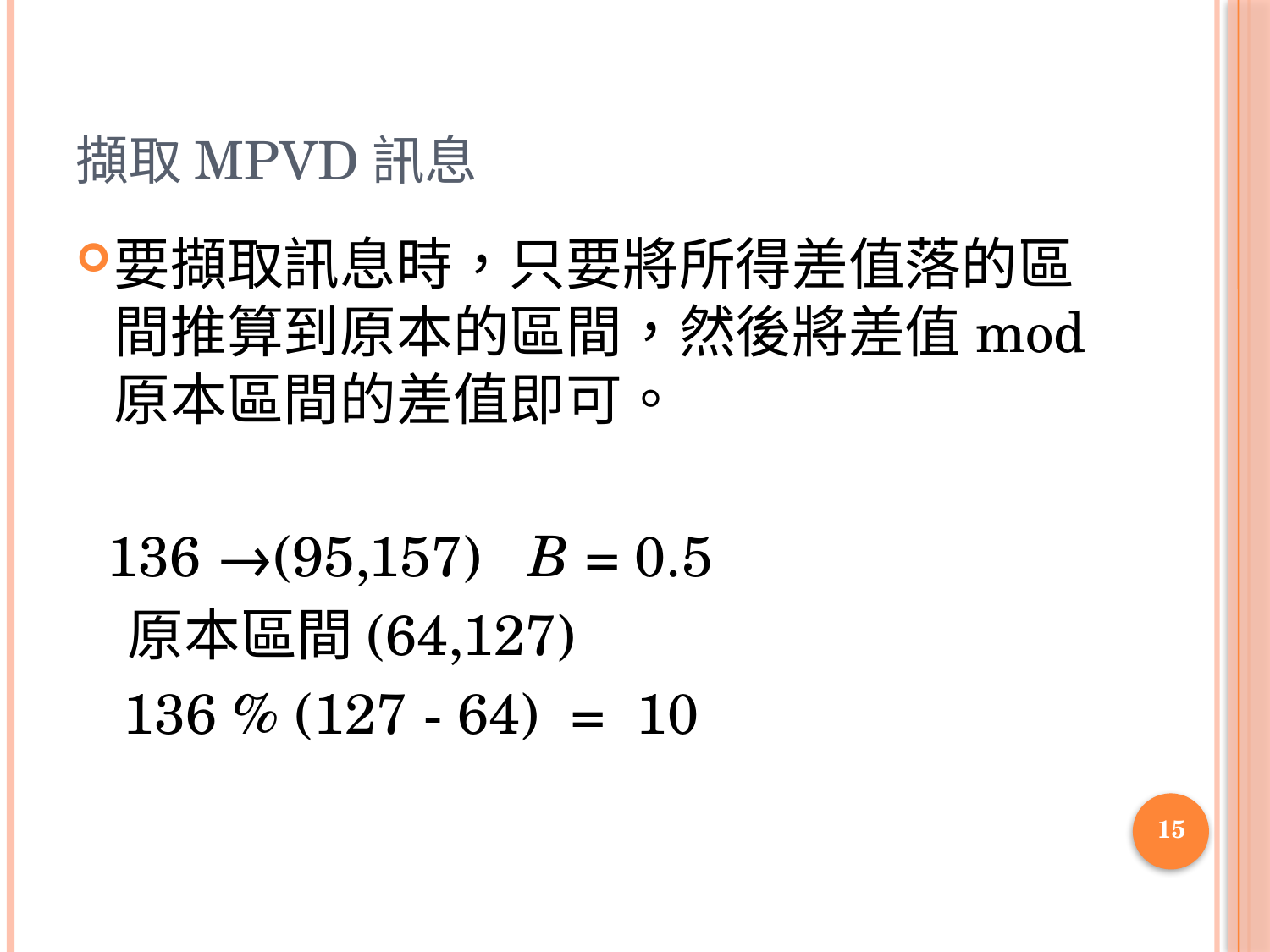

# 擷取MPVD訊息
要擷取訊息時，只要將所得差值落的區間推算到原本的區間，然後將差值mod原本區間的差值即可。

  136 →(95,157)   B = 0.5
   原本區間(64,127)
   136 % (127 - 64)  =  10

15